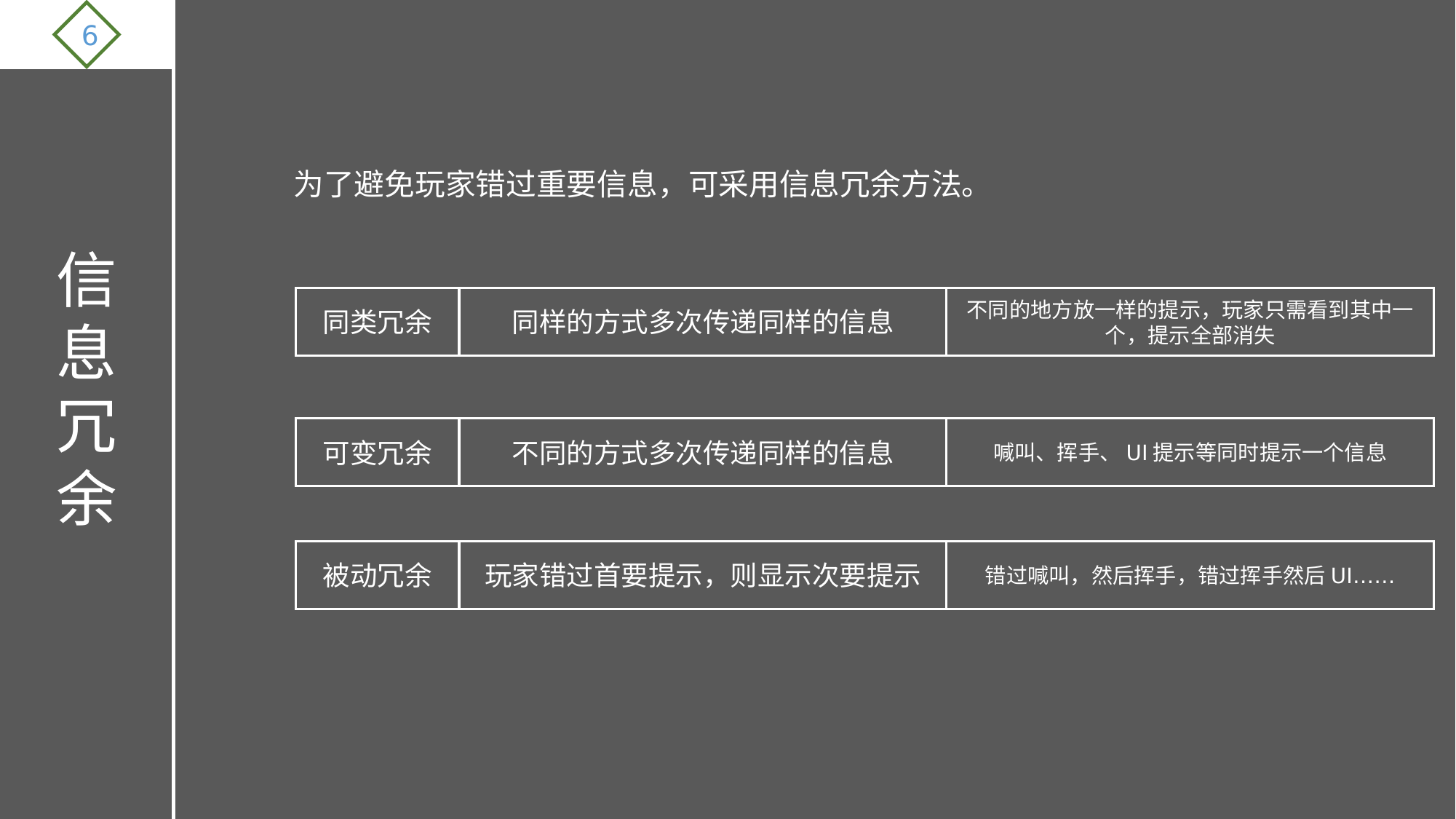

6
为了避免玩家错过重要信息，可采用信息冗余方法。
信息冗余
同类冗余
同样的方式多次传递同样的信息
不同的地方放一样的提示，玩家只需看到其中一个，提示全部消失
可变冗余
不同的方式多次传递同样的信息
喊叫、挥手、UI提示等同时提示一个信息
被动冗余
玩家错过首要提示，则显示次要提示
错过喊叫，然后挥手，错过挥手然后UI……